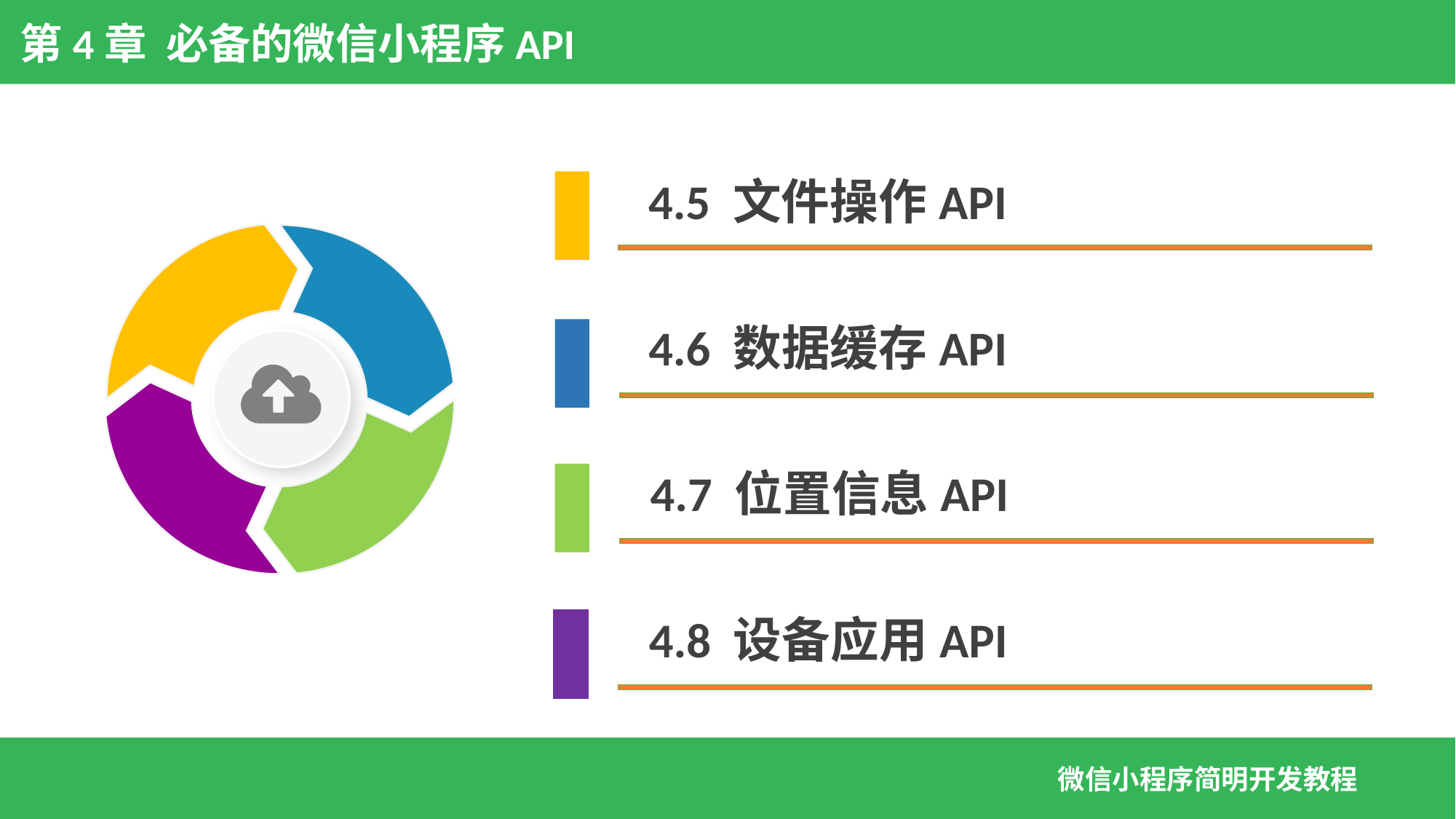

第4章  必备的微信小程序API

4.5 文件操作API

4.6 数据缓存API

4.7 位置信息API

4.8 设备应用API

微信小程序简明开发教程